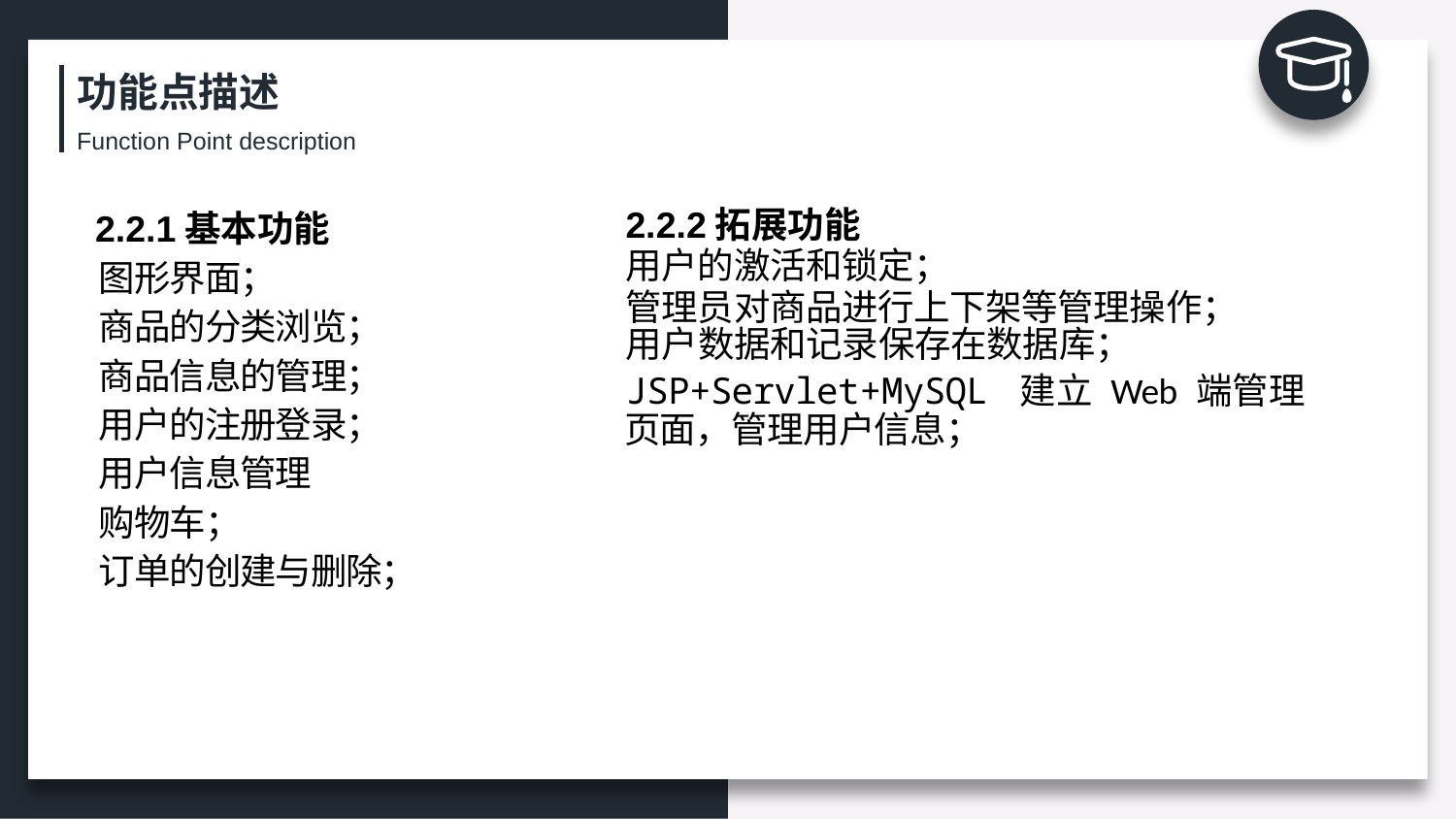

功能点描述
Function Point description
2.2.1基本功能
图形界面；
商品的分类浏览；
商品信息的管理；
用户的注册登录；
用户信息管理
购物车；
订单的创建与删除；
2.2.2拓展功能
用户的激活和锁定；
管理员对商品进行上下架等管理操作；
用户数据和记录保存在数据库；
JSP+Servlet+MySQL 建立 Web 端管理页面，管理用户信息；